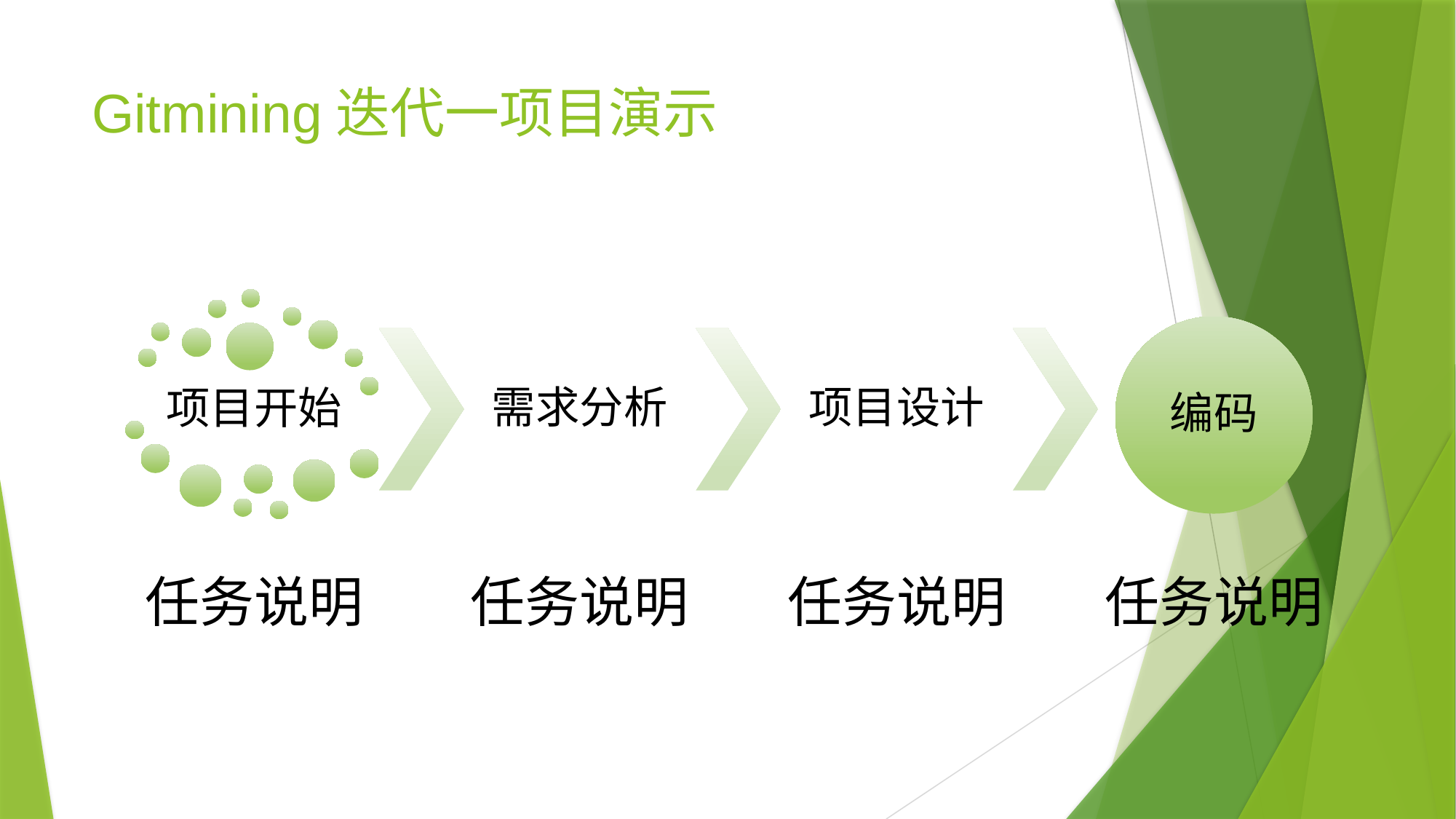

# Gitmining迭代一项目演示
项目开始
任务说明
需求分析
任务说明
项目设计
任务说明
编码
任务说明